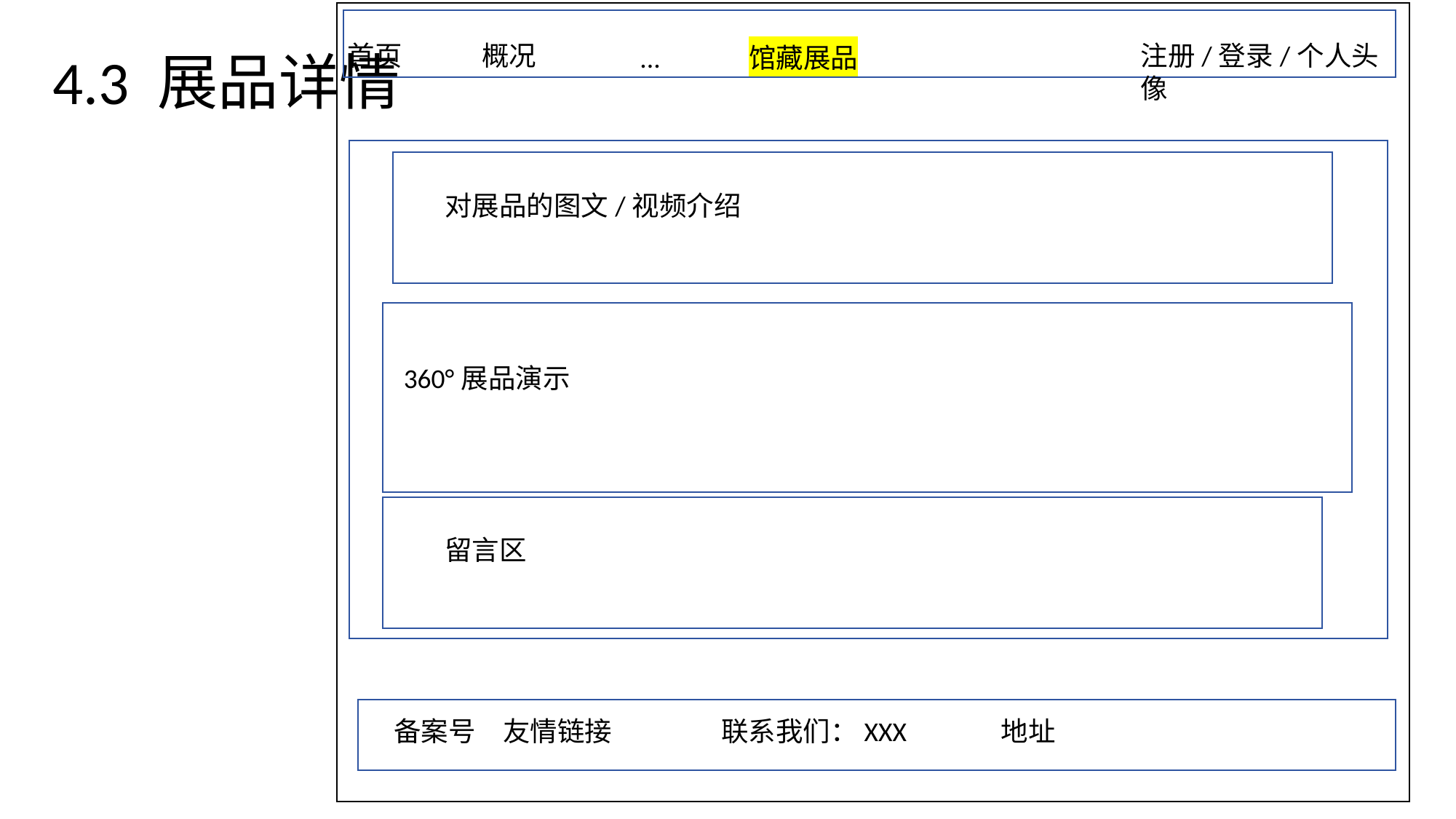

首页
概况
注册/登录/个人头像
...	馆藏展品
4.3 展品详情

对展品的图文/视频介绍

360°展品演示

留言区

备案号	友情链接	联系我们：XXX
地址